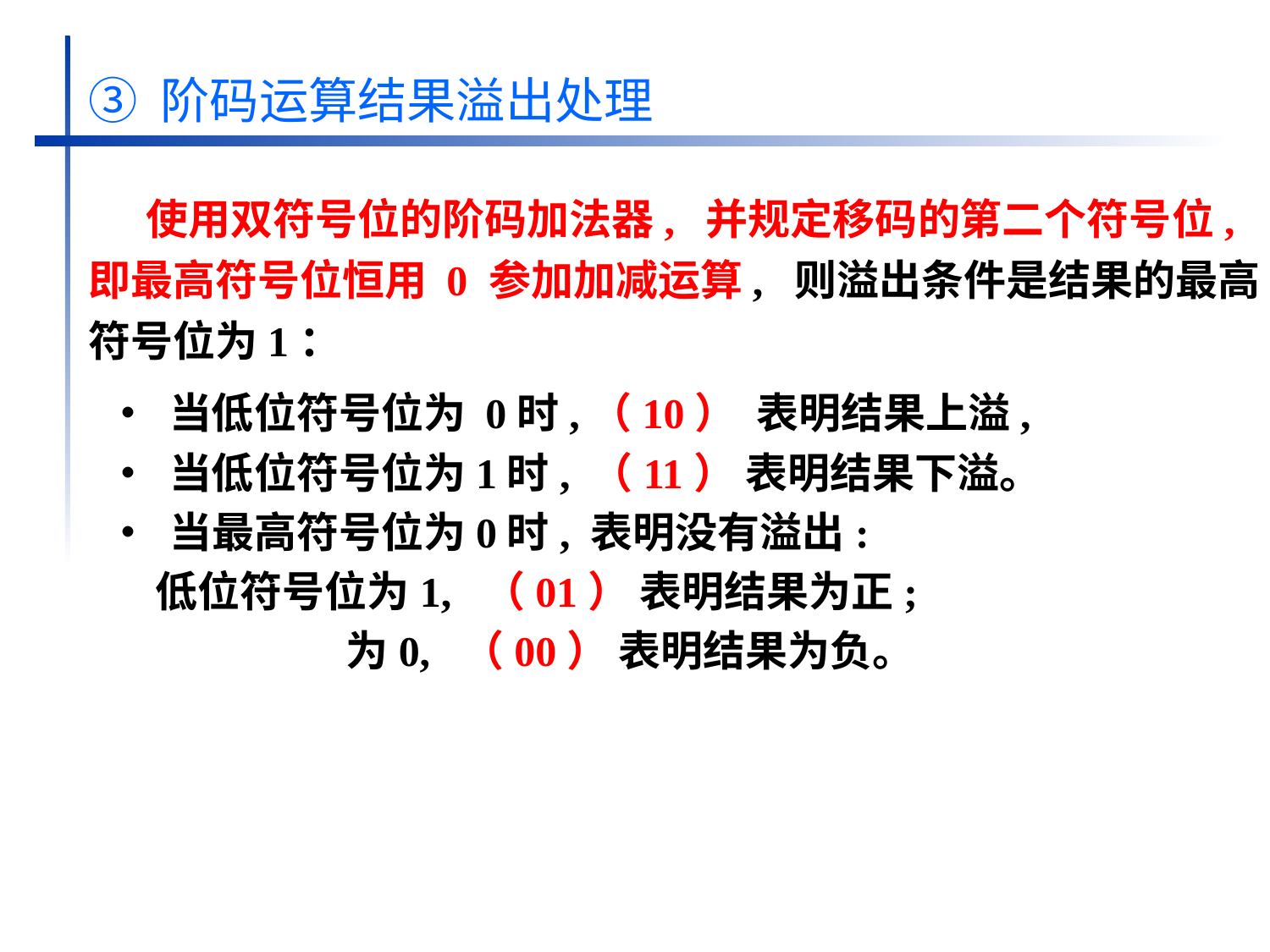

③ 阶码运算结果溢出处理
     使用双符号位的阶码加法器,  并规定移码的第二个符号位,  即最高符号位恒用 0 参加加减运算,  则溢出条件是结果的最高符号位为1：
  • 当低位符号位为 0时,（10）  表明结果上溢,
  • 当低位符号位为1时, （11） 表明结果下溢。
  • 当最高符号位为0时, 表明没有溢出:
      低位符号位为1,  （01） 表明结果为正;
                          为0,  （00） 表明结果为负。